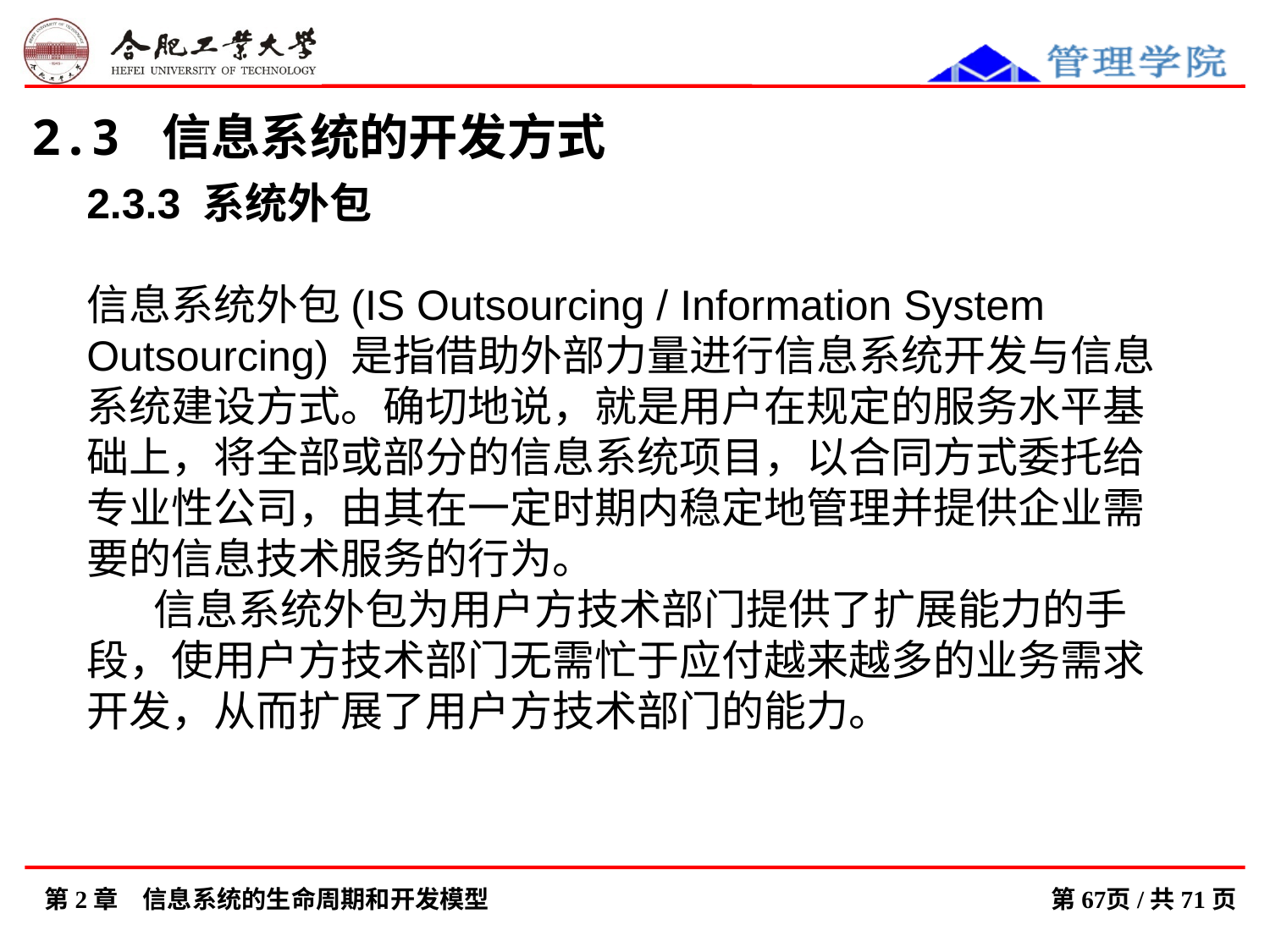

2.3 信息系统的开发方式
2.3.3 系统外包

信息系统外包(IS Outsourcing / Information System Outsourcing) 是指借助外部力量进行信息系统开发与信息系统建设方式。确切地说，就是用户在规定的服务水平基础上，将全部或部分的信息系统项目，以合同方式委托给专业性公司，由其在一定时期内稳定地管理并提供企业需要的信息技术服务的行为。
      信息系统外包为用户方技术部门提供了扩展能力的手段，使用户方技术部门无需忙于应付越来越多的业务需求开发，从而扩展了用户方技术部门的能力。
第2章　信息系统的生命周期和开发模型